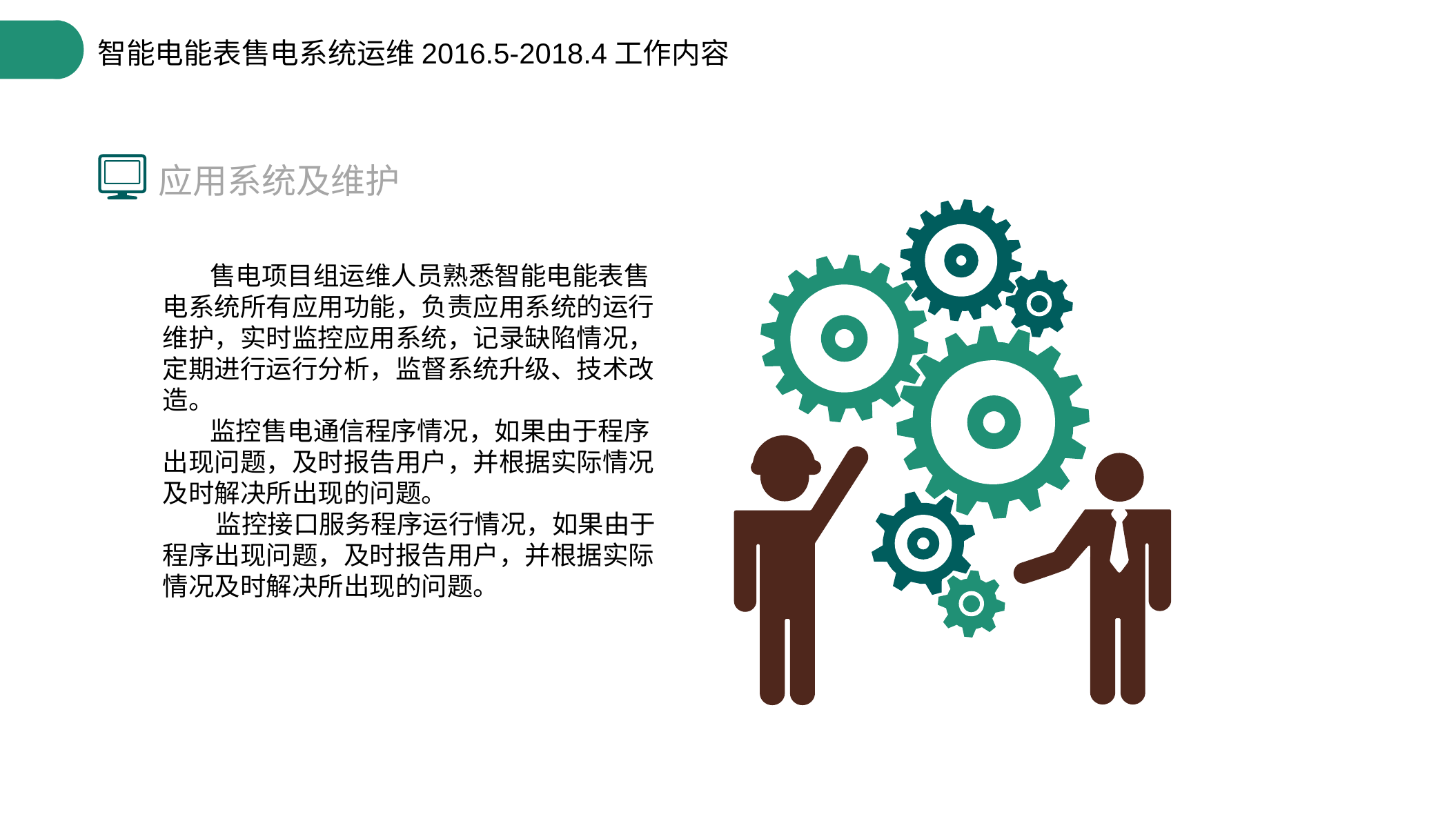

智能电能表售电系统运维2016.5-2018.4工作内容
应用系统及维护

       售电项目组运维人员熟悉智能电能表售电系统所有应用功能，负责应用系统的运行维护，实时监控应用系统，记录缺陷情况，定期进行运行分析，监督系统升级、技术改造。
       监控售电通信程序情况，如果由于程序出现问题，及时报告用户，并根据实际情况及时解决所出现的问题。
        监控接口服务程序运行情况，如果由于程序出现问题，及时报告用户，并根据实际情况及时解决所出现的问题。